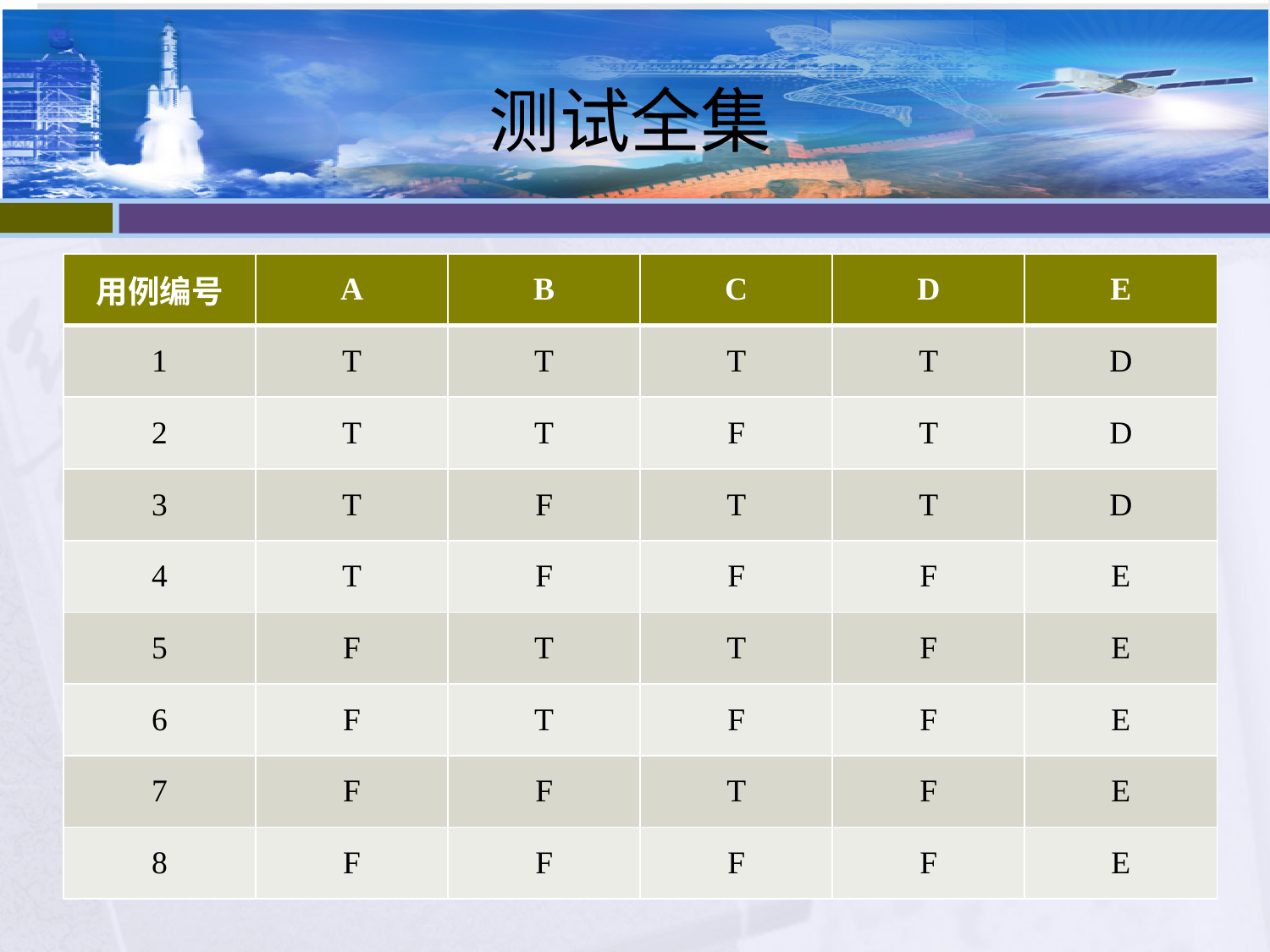

# 测试全集

| 用例编号 | A | B | C | D | E |
| --- | --- | --- | --- | --- | --- |
| 1 | T | T | T | T | D |
| 2 | T | T | F | T | D |
| 3 | T | F | T | T | D |
| 4 | T | F | F | F | E |
| 5 | F | T | T | F | E |
| 6 | F | T | F | F | E |
| 7 | F | F | T | F | E |
| 8 | F | F | F | F | E |